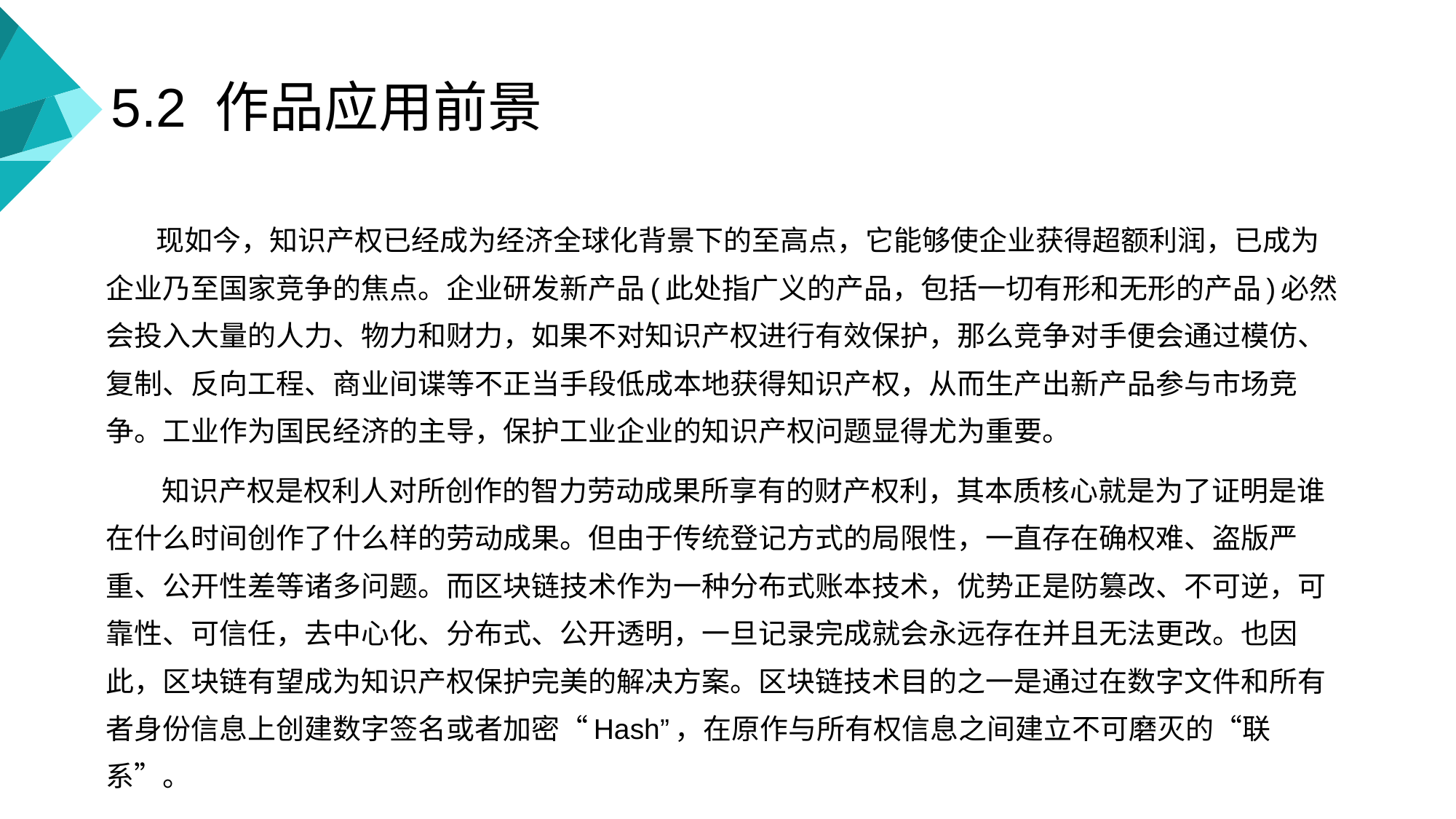

# 5.2 作品应用前景
       现如今，知识产权已经成为经济全球化背景下的至高点，它能够使企业获得超额利润，已成为企业乃至国家竞争的焦点。企业研发新产品(此处指广义的产品，包括一切有形和无形的产品)必然会投入大量的人力、物力和财力，如果不对知识产权进行有效保护，那么竞争对手便会通过模仿、复制、反向工程、商业间谍等不正当手段低成本地获得知识产权，从而生产出新产品参与市场竞争。工业作为国民经济的主导，保护工业企业的知识产权问题显得尤为重要。
        知识产权是权利人对所创作的智力劳动成果所享有的财产权利，其本质核心就是为了证明是谁在什么时间创作了什么样的劳动成果。但由于传统登记方式的局限性，一直存在确权难、盗版严重、公开性差等诸多问题。而区块链技术作为一种分布式账本技术，优势正是防篡改、不可逆，可靠性、可信任，去中心化、分布式、公开透明，一旦记录完成就会永远存在并且无法更改。也因此，区块链有望成为知识产权保护完美的解决方案。区块链技术目的之一是通过在数字文件和所有者身份信息上创建数字签名或者加密“Hash”，在原作与所有权信息之间建立不可磨灭的“联系”。